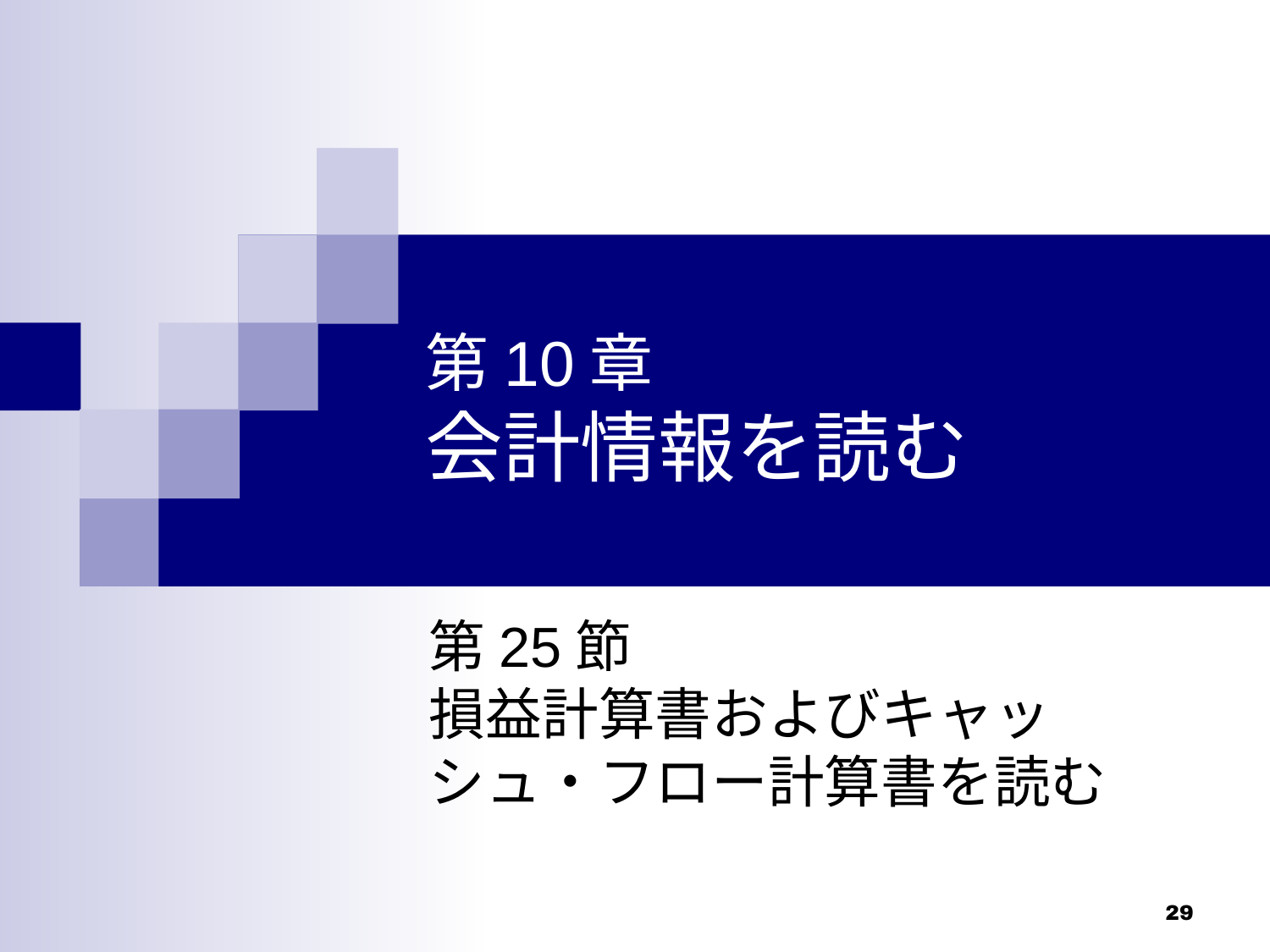

# 第10章　 会計情報を読む
第25節
損益計算書およびキャッシュ・フロー計算書を読む
29